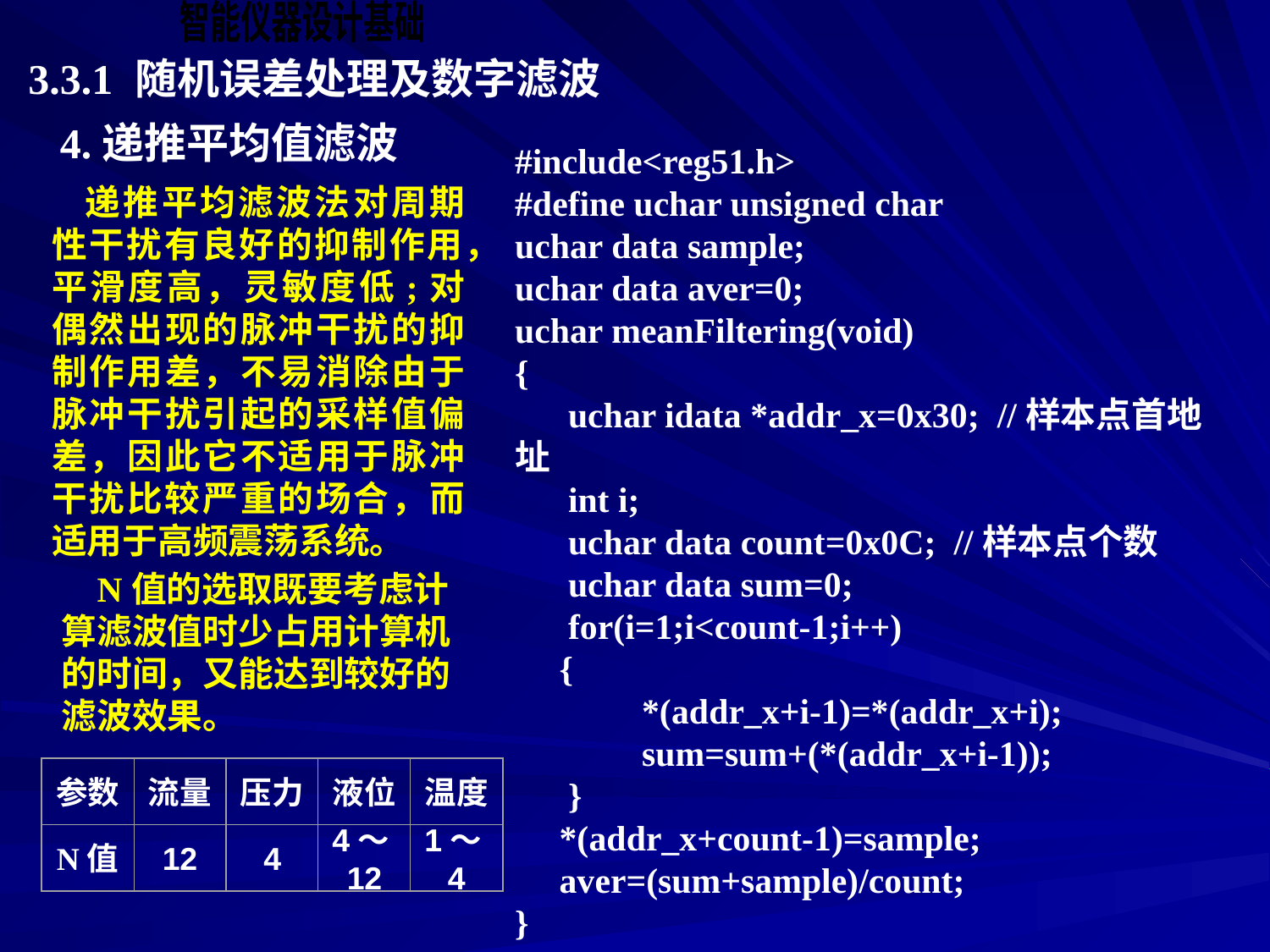

3.3.1 随机误差处理及数字滤波
4.递推平均值滤波
#include<reg51.h>
#define uchar unsigned char
uchar data sample;
uchar data aver=0;
uchar meanFiltering(void)
{
      uchar idata *addr_x=0x30;  //样本点首地址
      int i;
      uchar data count=0x0C;  //样本点个数
      uchar data sum=0;
      for(i=1;i<count-1;i++)
     {
	*(addr_x+i-1)=*(addr_x+i);
	sum=sum+(*(addr_x+i-1));
      }
     *(addr_x+count-1)=sample;
     aver=(sum+sample)/count;
}
  递推平均滤波法对周期性干扰有良好的抑制作用，平滑度高，灵敏度低;对偶然出现的脉冲干扰的抑制作用差，不易消除由于脉冲干扰引起的采样值偏差，因此它不适用于脉冲干扰比较严重的场合，而适用于高频震荡系统。
    N值的选取既要考虑计算滤波值时少占用计算机的时间，又能达到较好的滤波效果。

参数

流量

压力

液位

温度

N值

12

4

4～12

1～4